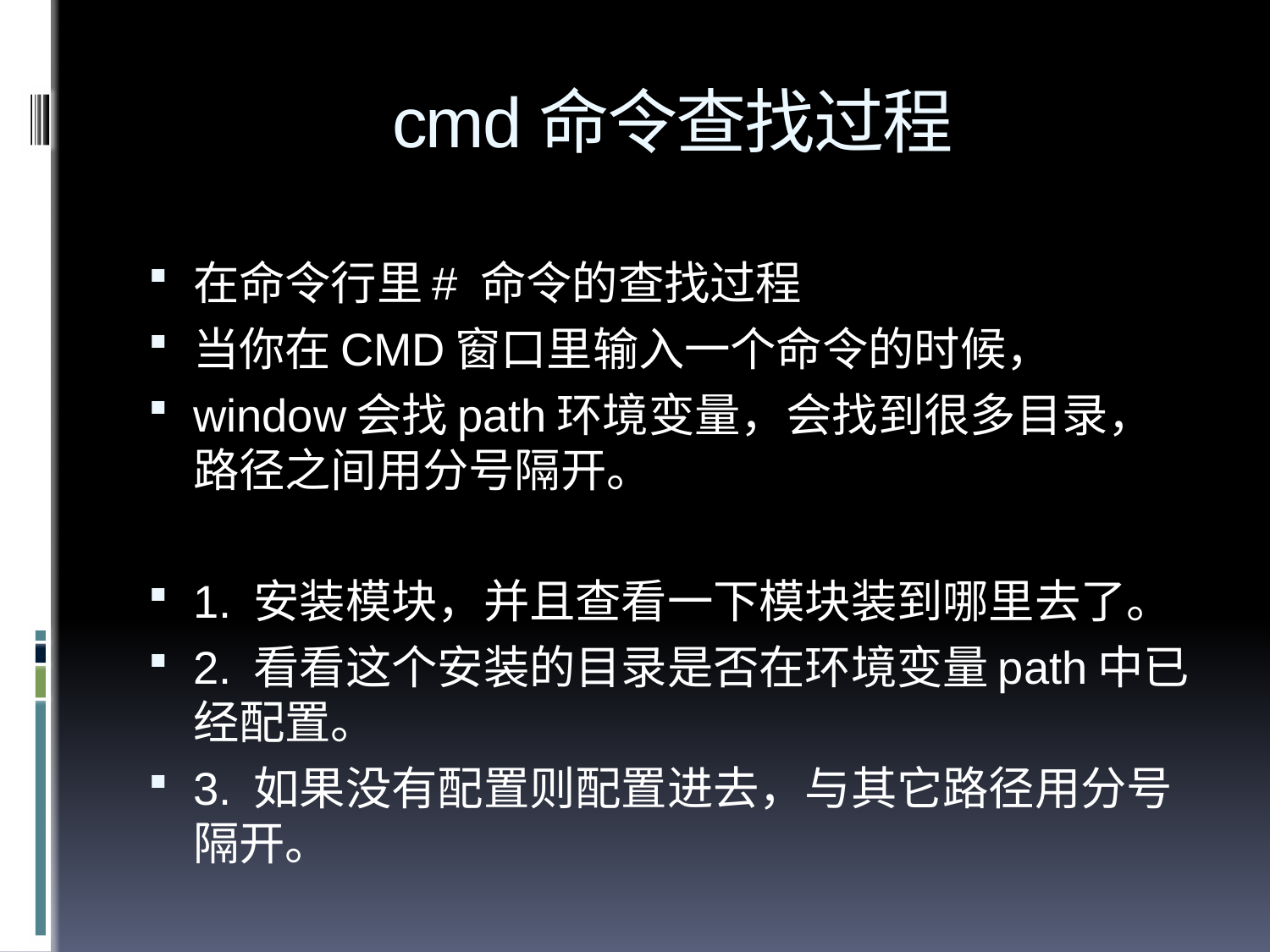

# cmd命令查找过程
在命令行里# 命令的查找过程
当你在CMD窗口里输入一个命令的时候，
window会找path环境变量，会找到很多目录，路径之间用分号隔开。

1. 安装模块，并且查看一下模块装到哪里去了。
2. 看看这个安装的目录是否在环境变量path中已经配置。
3. 如果没有配置则配置进去，与其它路径用分号隔开。